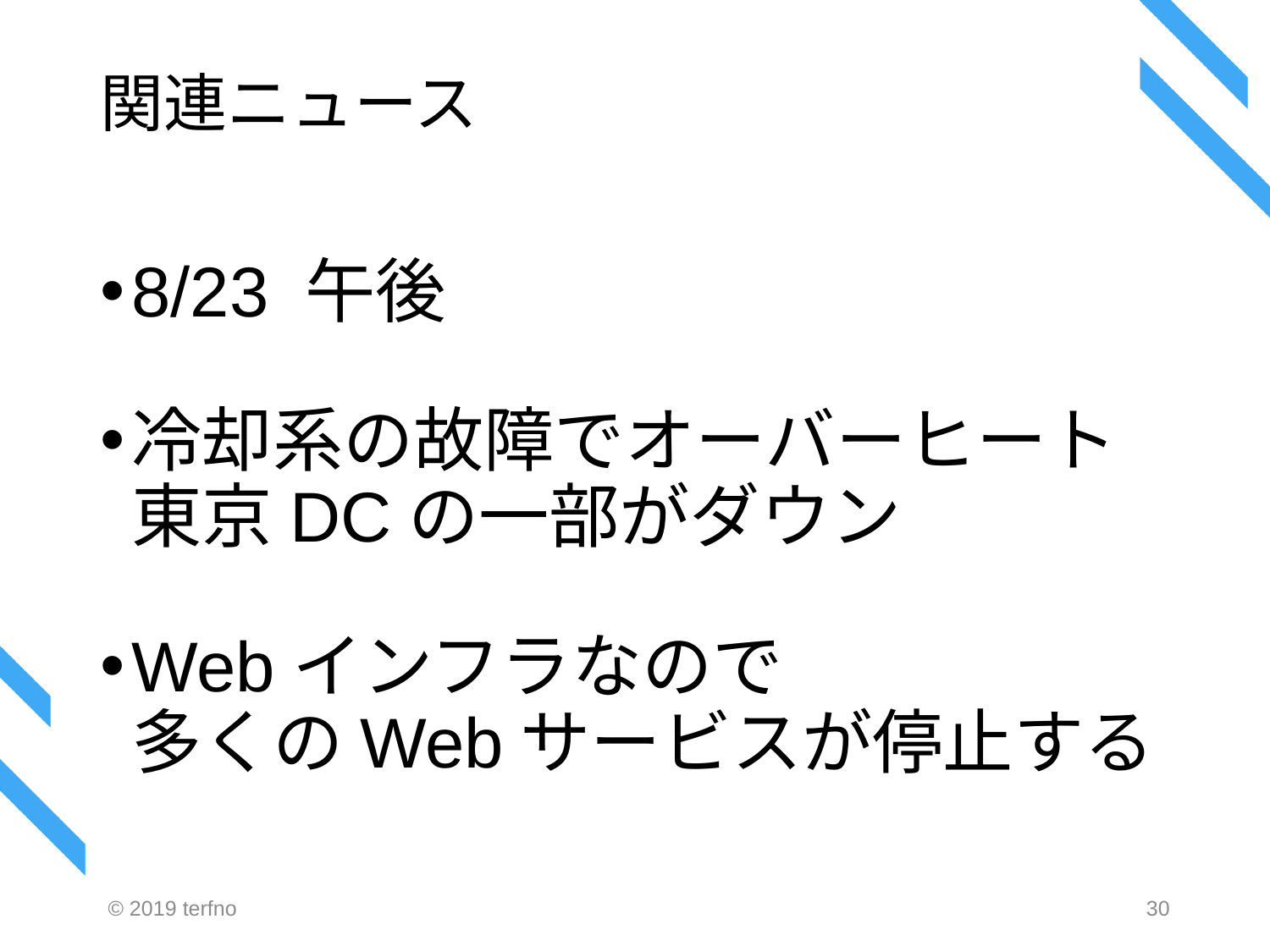

# 関連ニュース
8/23 午後

冷却系の故障でオーバーヒート
東京DCの一部がダウン

Webインフラなので
多くのWebサービスが停止する
© 2019 terfno
30